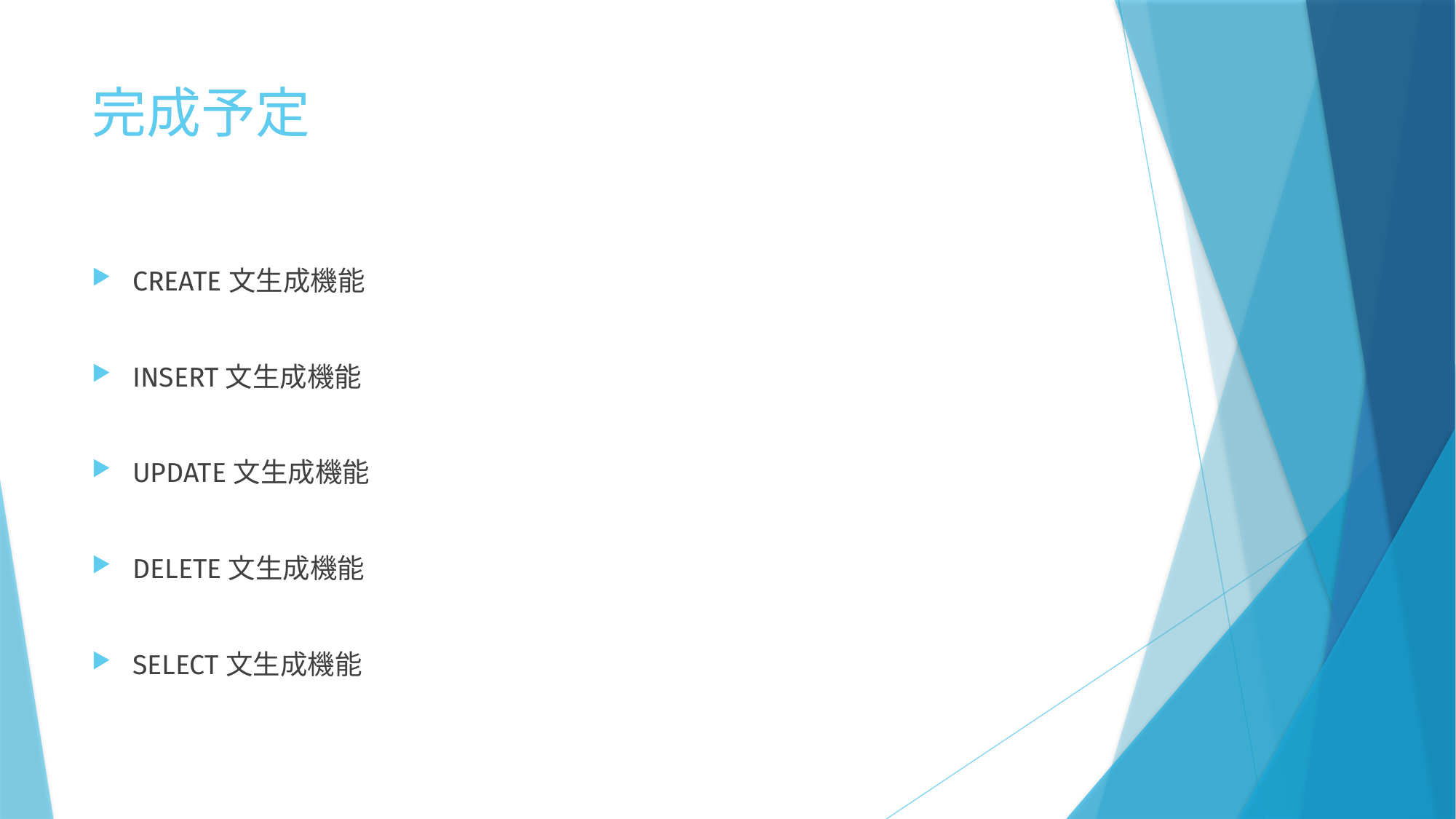

# 完成予定
CREATE文生成機能

INSERT文生成機能

UPDATE文生成機能

DELETE文生成機能

SELECT文生成機能